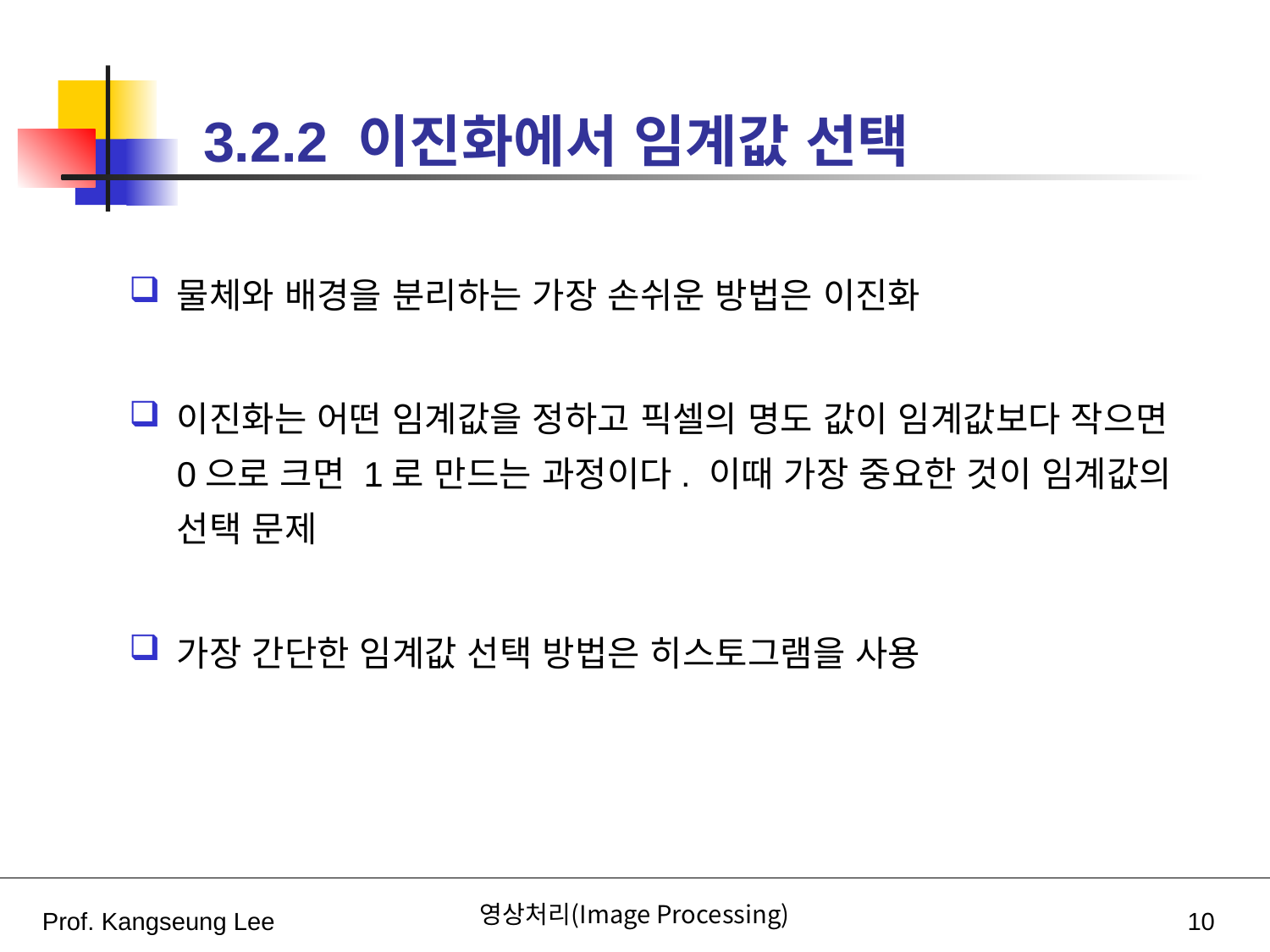

# 3.2.2 이진화에서 임계값 선택
물체와 배경을 분리하는 가장 손쉬운 방법은 이진화

이진화는 어떤 임계값을 정하고 픽셀의 명도 값이 임계값보다 작으면 0으로 크면 1로 만드는 과정이다. 이때 가장 중요한 것이 임계값의 선택 문제

가장 간단한 임계값 선택 방법은 히스토그램을 사용
영상처리(Image Processing)
10